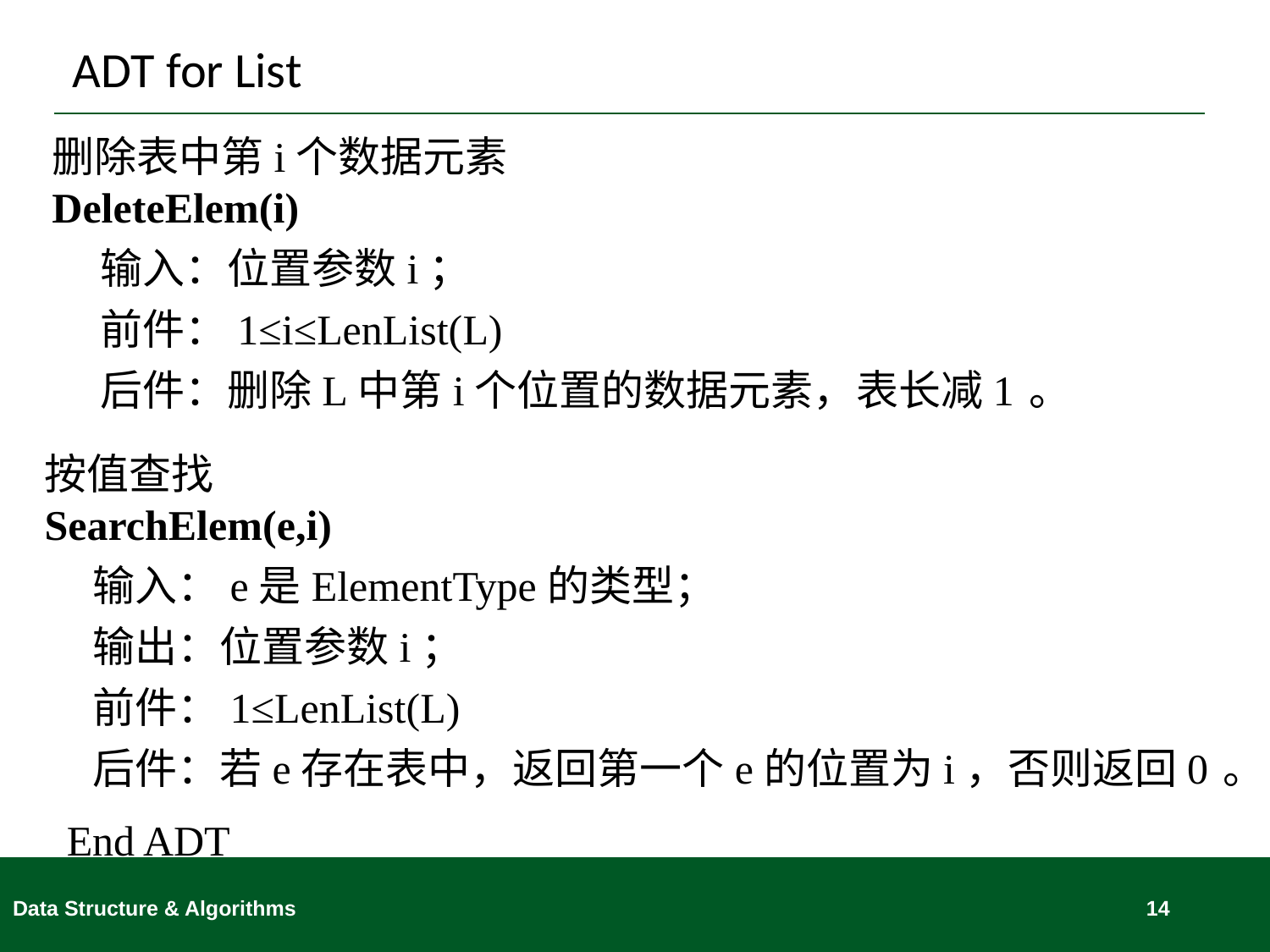

# ADT for List
删除表中第i个数据元素
DeleteElem(i)
    输入：位置参数i；
    前件：1≤i≤LenList(L)
    后件：删除L中第i个位置的数据元素，表长减1 。
按值查找
SearchElem(e,i)
    输入：e是ElementType的类型；
    输出：位置参数i；
    前件：1≤LenList(L)
    后件：若e存在表中，返回第一个e的位置为i，否则返回0 。
End ADT
Data Structure & Algorithms
14